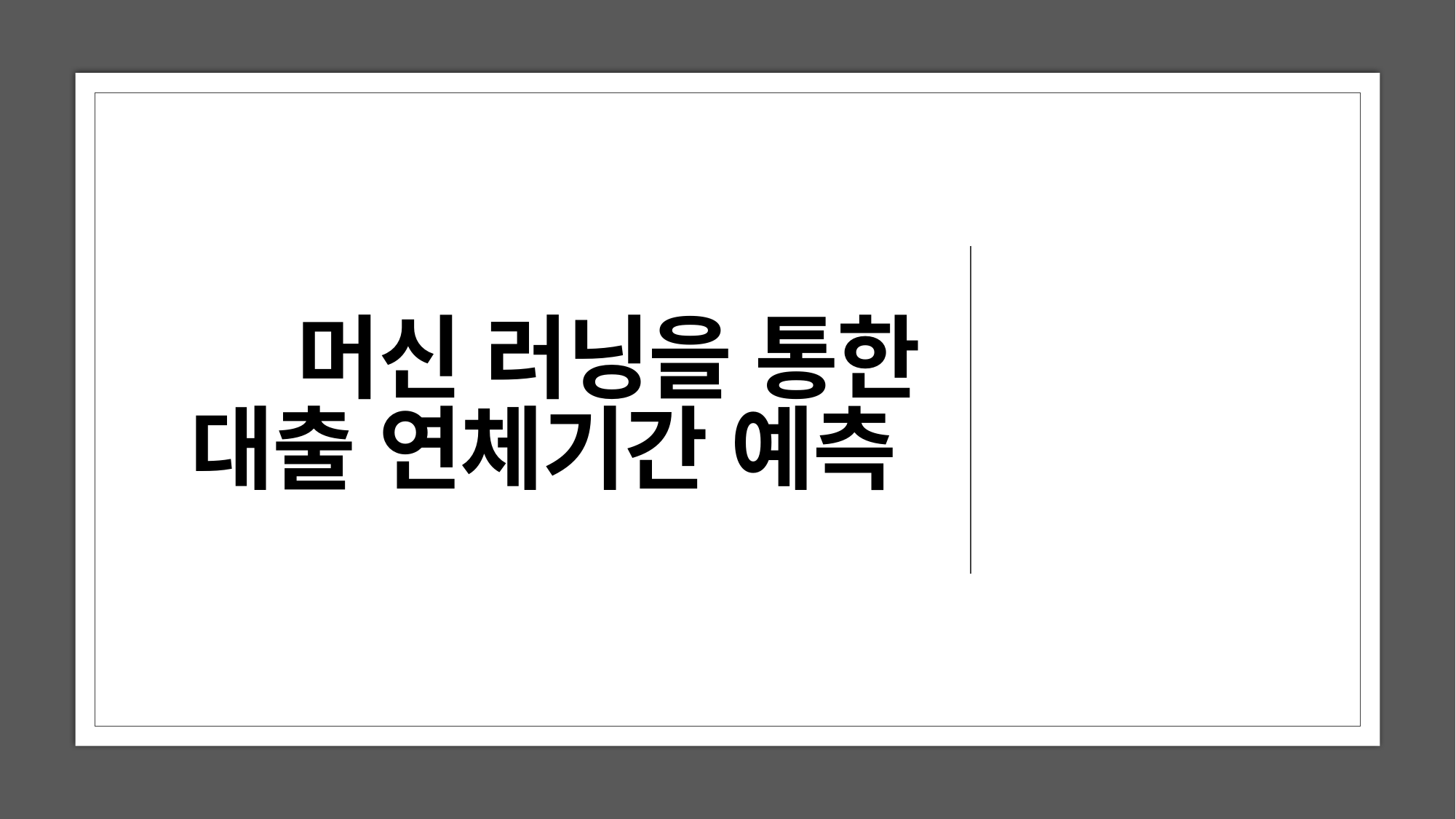

# 머신 러닝을 통한 대출 연체기간 예측